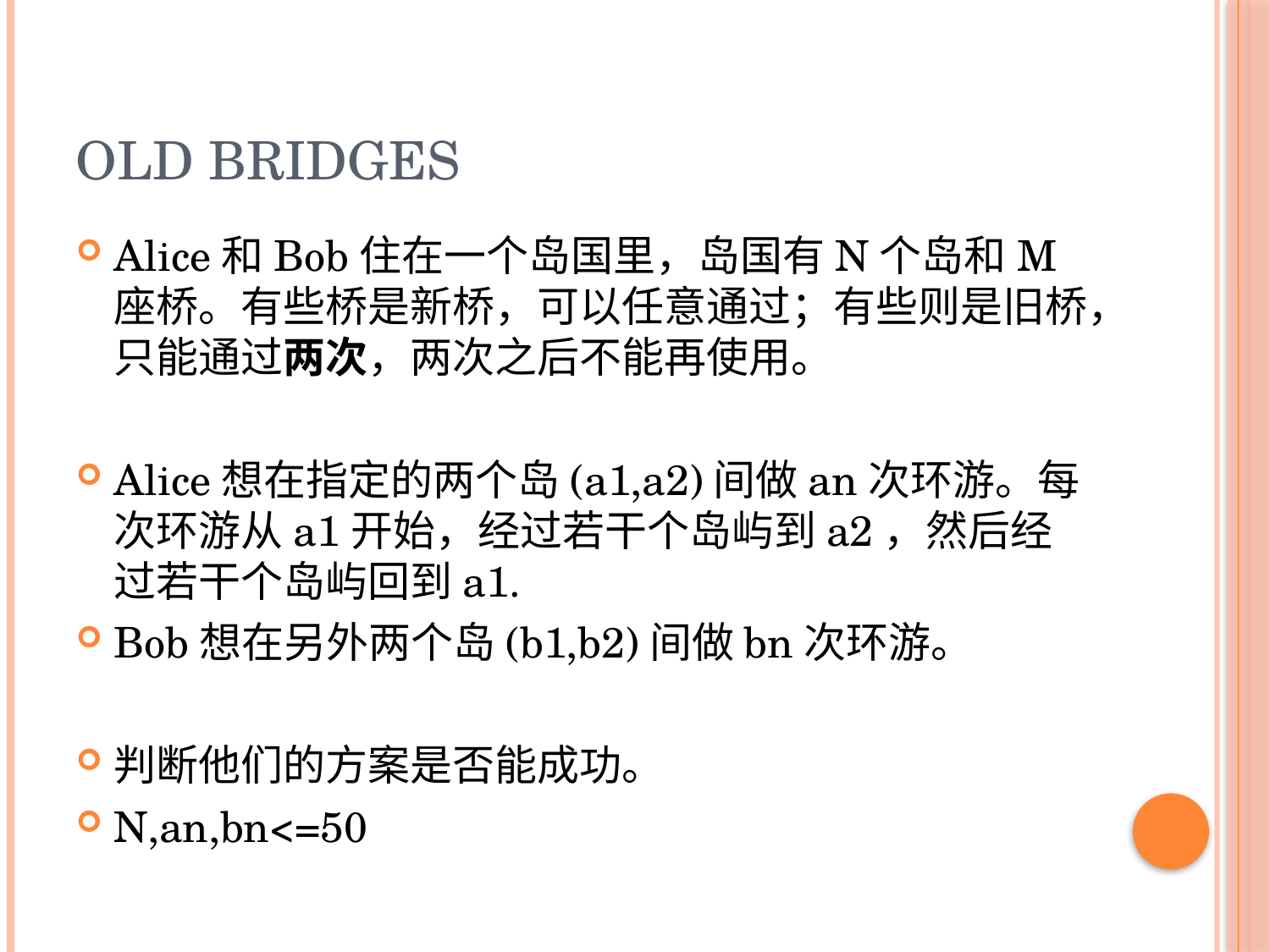

# Old Bridges
Alice和Bob住在一个岛国里，岛国有N个岛和M座桥。有些桥是新桥，可以任意通过；有些则是旧桥，只能通过两次，两次之后不能再使用。

Alice想在指定的两个岛(a1,a2)间做an次环游。每次环游从a1开始，经过若干个岛屿到a2，然后经过若干个岛屿回到a1.
Bob想在另外两个岛(b1,b2)间做bn次环游。

判断他们的方案是否能成功。
N,an,bn<=50